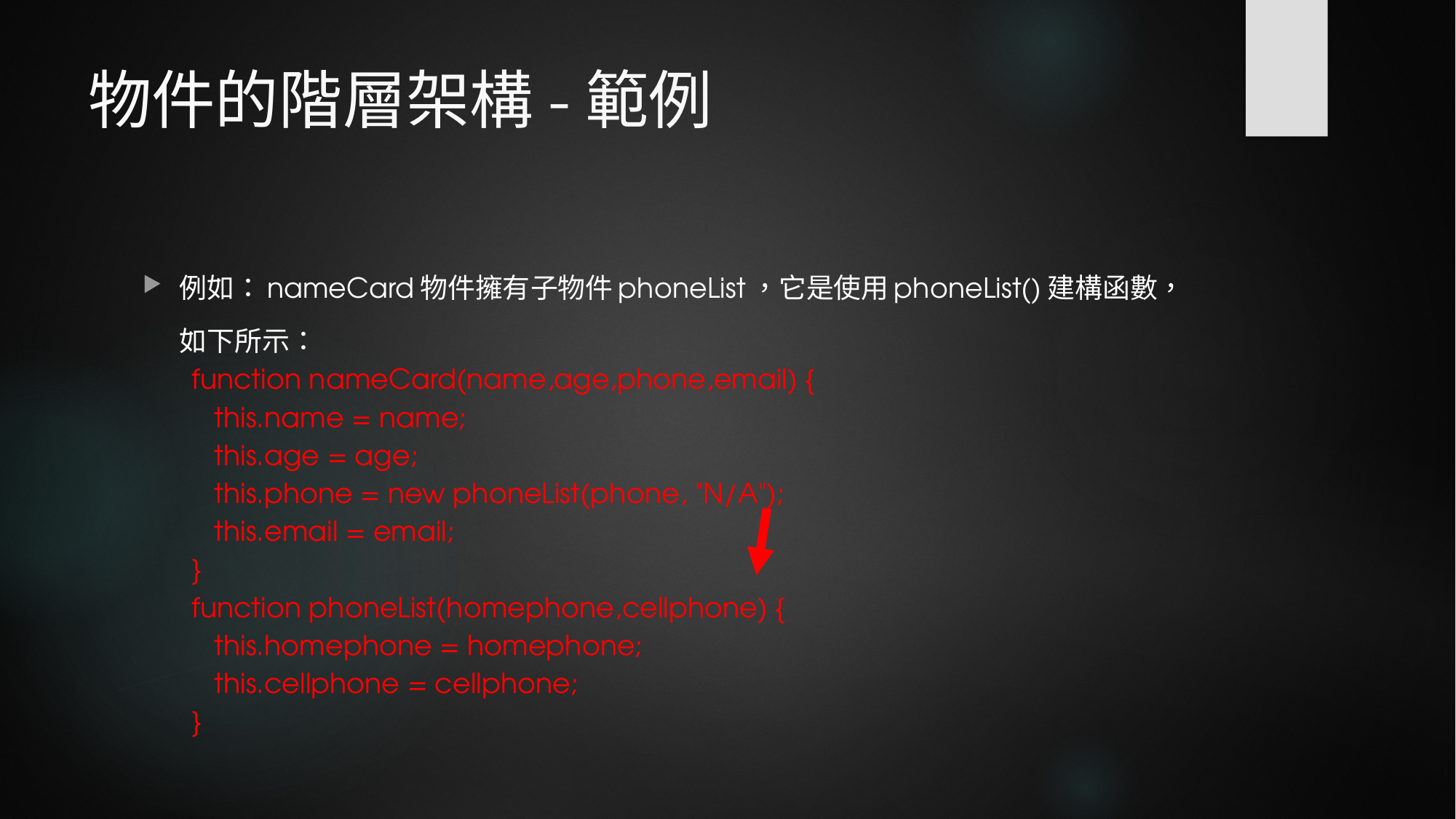

# 物件的階層架構-範例
例如：nameCard物件擁有子物件phoneList，它是使用phoneList()建構函數，如下所示：
function nameCard(name,age,phone,email) {
   this.name = name;
   this.age = age;
   this.phone = new phoneList(phone, "N/A");
   this.email = email;
}
function phoneList(homephone,cellphone) {
   this.homephone = homephone;
   this.cellphone = cellphone;
}